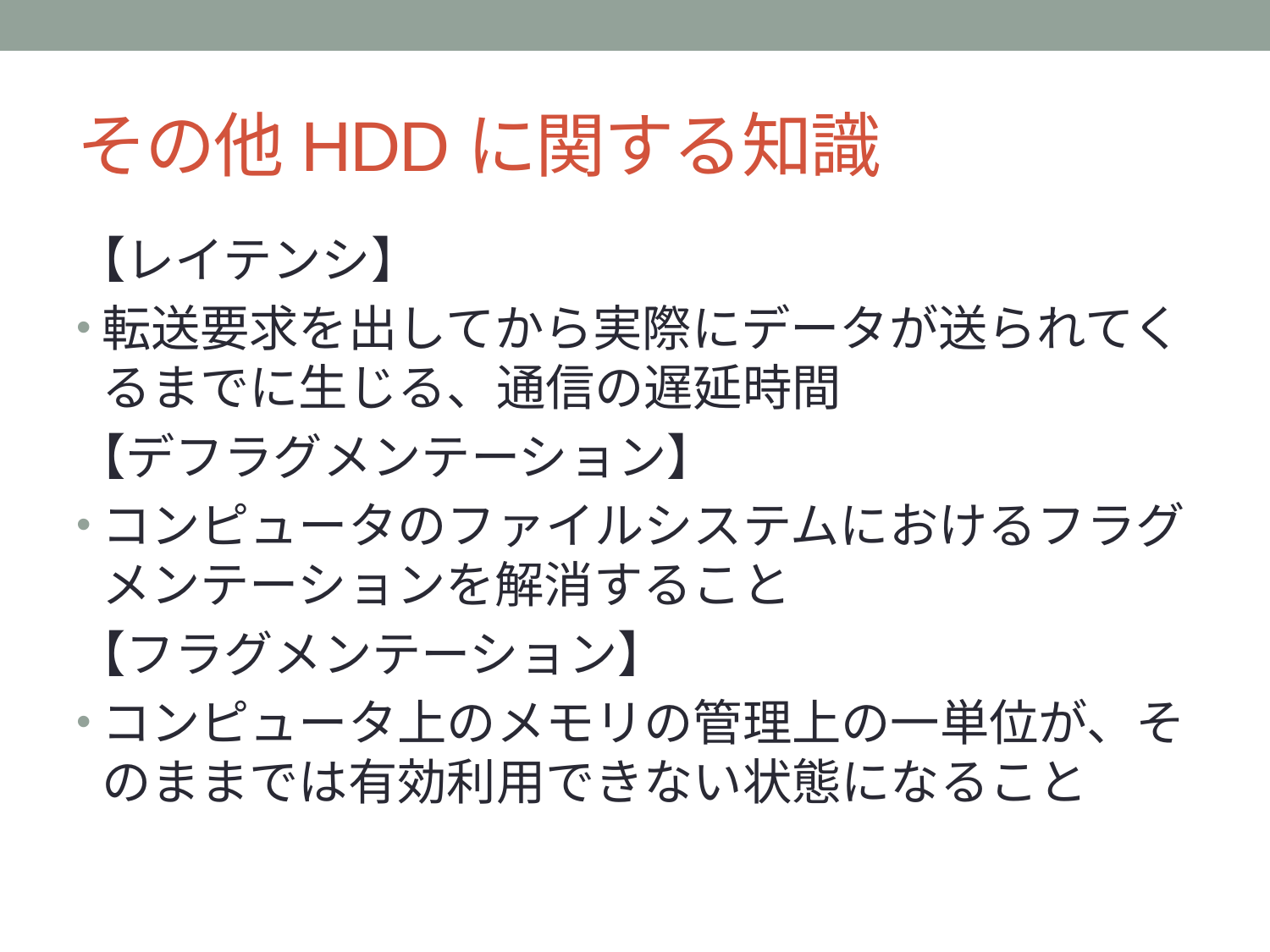

# その他HDDに関する知識
【レイテンシ】
転送要求を出してから実際にデータが送られてくるまでに生じる、通信の遅延時間
【デフラグメンテーション】
コンピュータのファイルシステムにおけるフラグメンテーションを解消すること
【フラグメンテーション】
コンピュータ上のメモリの管理上の一単位が、そのままでは有効利用できない状態になること